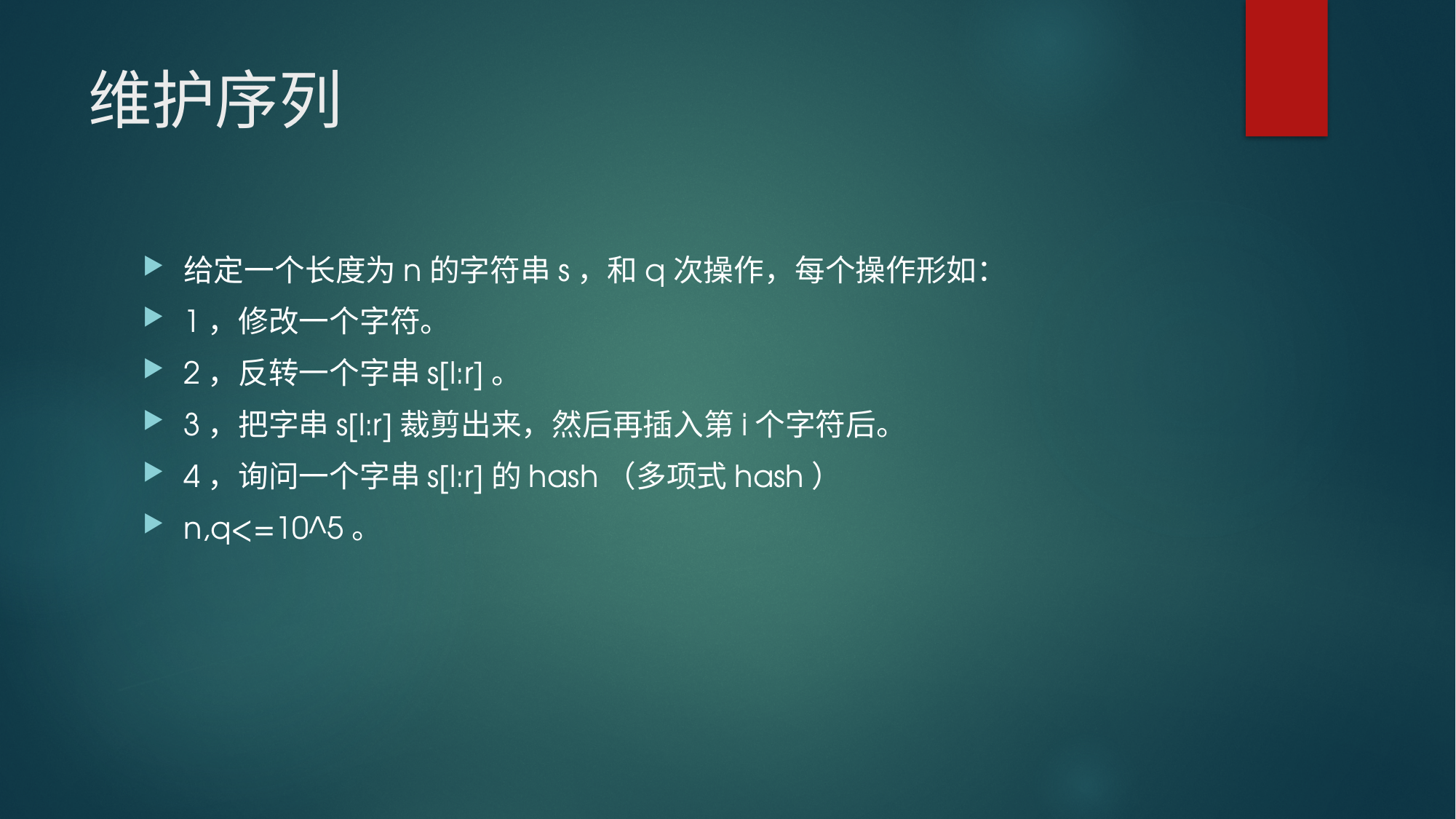

# 维护序列
给定一个长度为n的字符串s，和q次操作，每个操作形如：
1，修改一个字符。
2，反转一个字串s[l:r]。
3，把字串s[l:r]裁剪出来，然后再插入第i个字符后。
4，询问一个字串s[l:r]的hash（多项式hash）
n,q<=10^5。